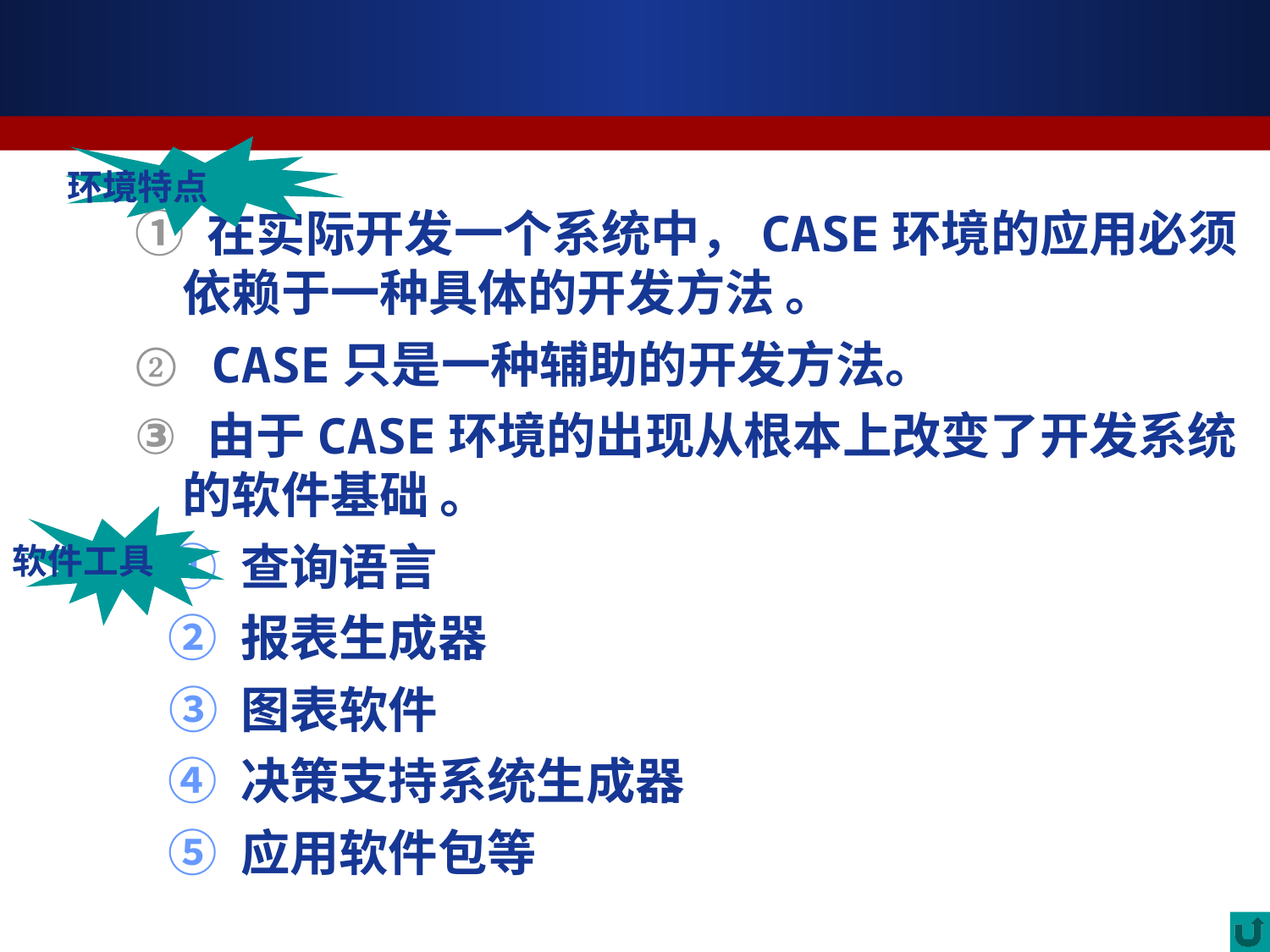

① 在实际开发一个系统中，CASE环境的应用必须依赖于一种具体的开发方法 。
 CASE只是一种辅助的开发方法。
 由于CASE环境的出现从根本上改变了开发系统的软件基础 。
   ① 查询语言
   ② 报表生成器
   ③ 图表软件
   ④ 决策支持系统生成器
   ⑤ 应用软件包等

环境特点

软件工具